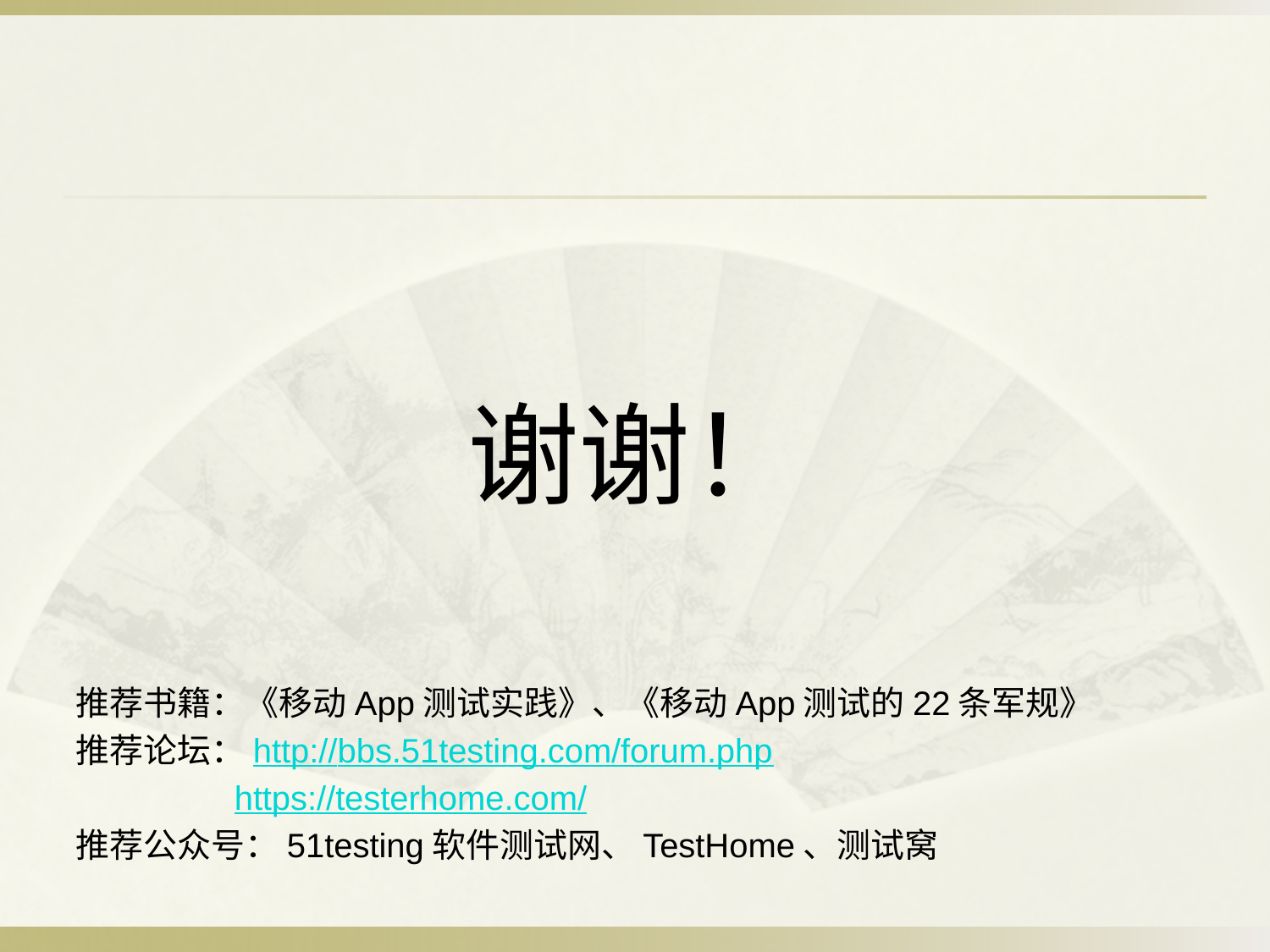

谢谢！

推荐书籍：《移动App测试实践》、《移动App测试的22条军规》
推荐论坛：http://bbs.51testing.com/forum.php
                 https://testerhome.com/
推荐公众号：51testing软件测试网、TestHome、测试窝